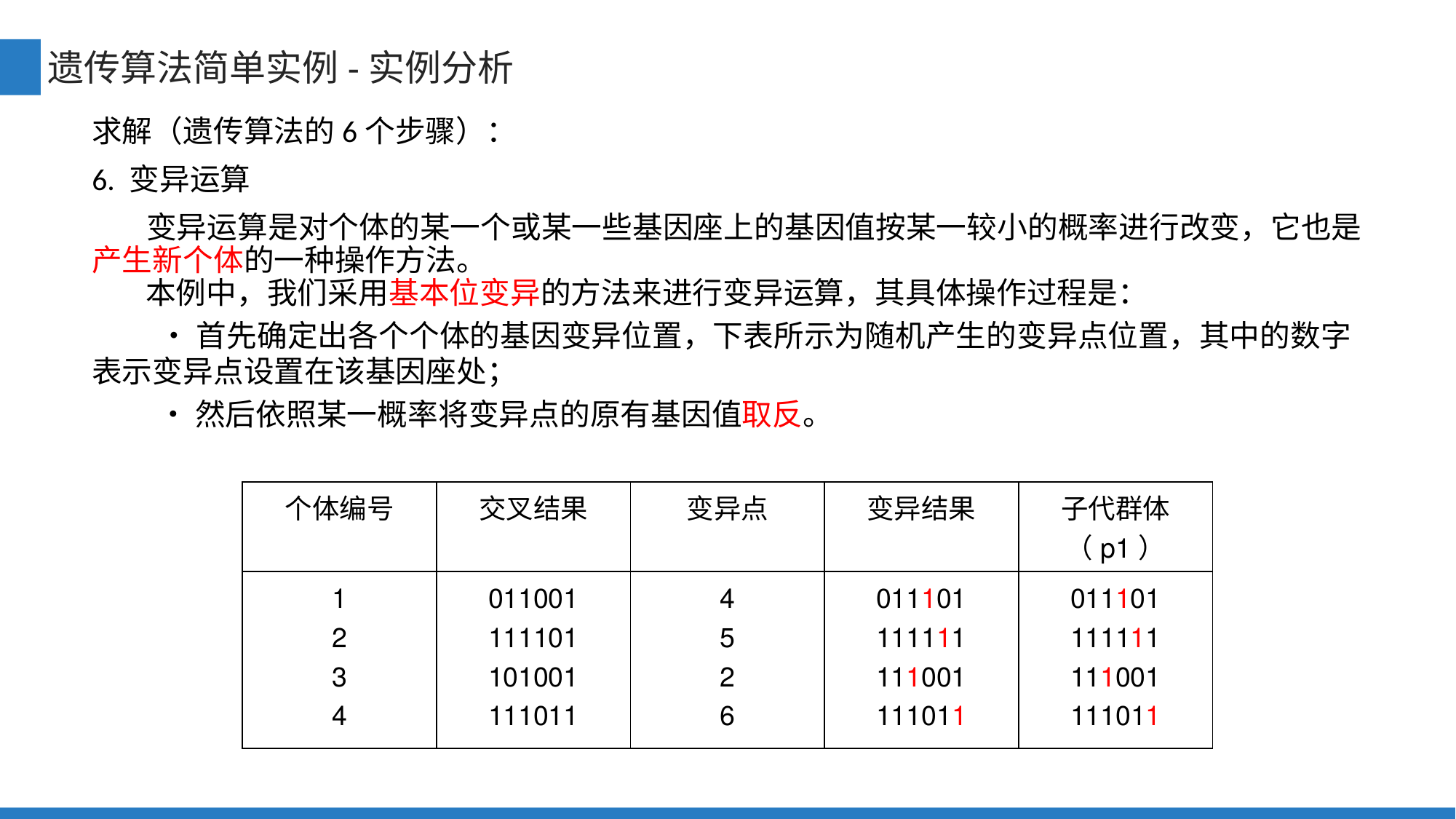

遗传算法简单实例-实例分析
求解（遗传算法的6个步骤）：
6. 变异运算
变异运算是对个体的某一个或某一些基因座上的基因值按某一较小的概率进行改变，它也是产生新个体的一种操作方法。
        本例中，我们采用基本位变异的方法来进行变异运算，其具体操作过程是：
        • 首先确定出各个个体的基因变异位置，下表所示为随机产生的变异点位置，其中的数字表示变异点设置在该基因座处；
       • 然后依照某一概率将变异点的原有基因值取反。
web应用类型

| 个体编号 | 交叉结果 | 变异点 | 变异结果 | 子代群体（p1） |
| --- | --- | --- | --- | --- |
| 1 2 3 4 | 011001 111101 101001 111011 | 4 5 2 6 | 011101 111111 111001 111011 | 011101 111111 111001 111011 |